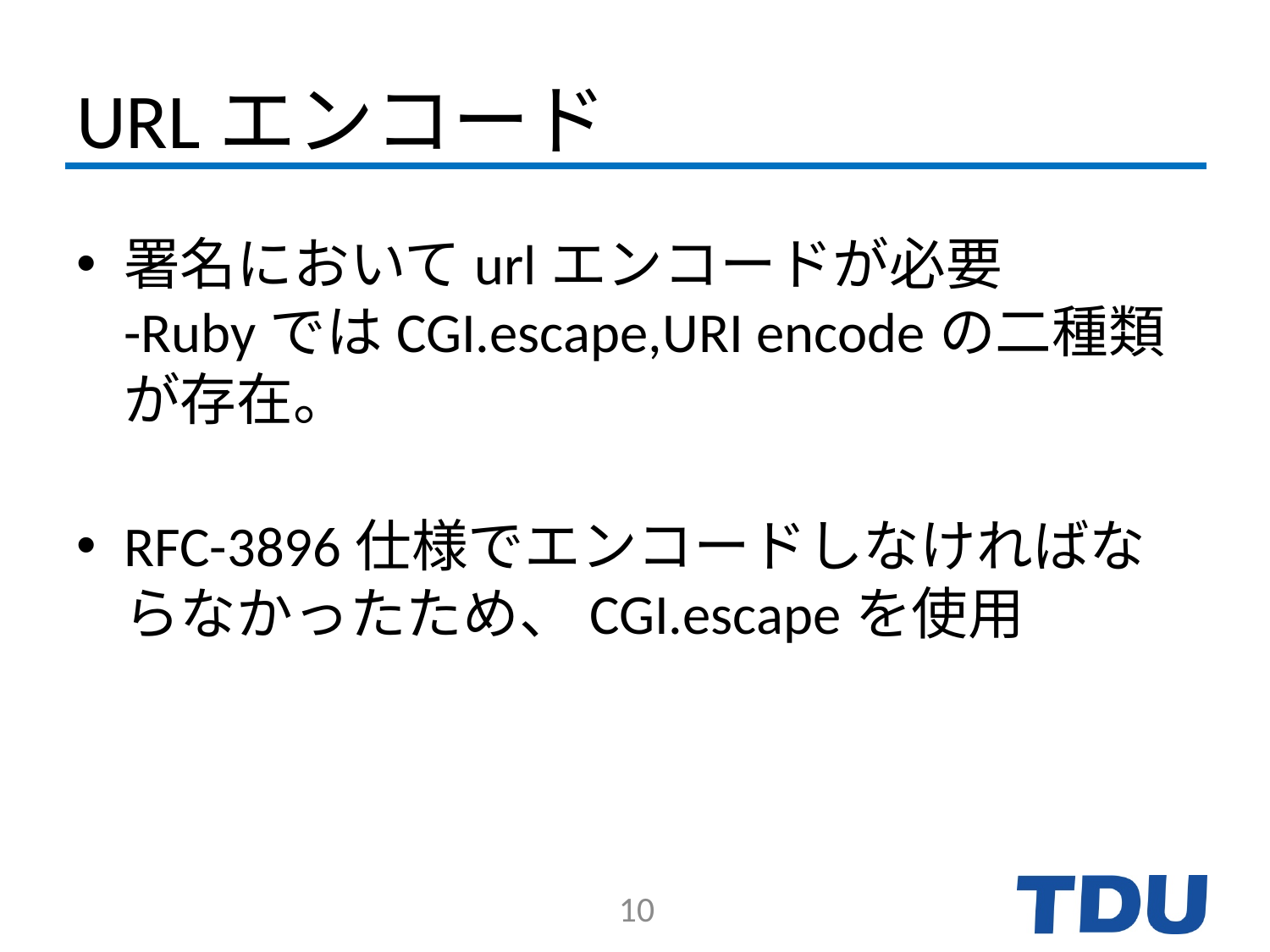

# URLエンコード
署名においてurlエンコードが必要
-RubyではCGI.escape,URI encodeの二種類が存在。
RFC-3896仕様でエンコードしなければならなかったため、CGI.escapeを使用
10